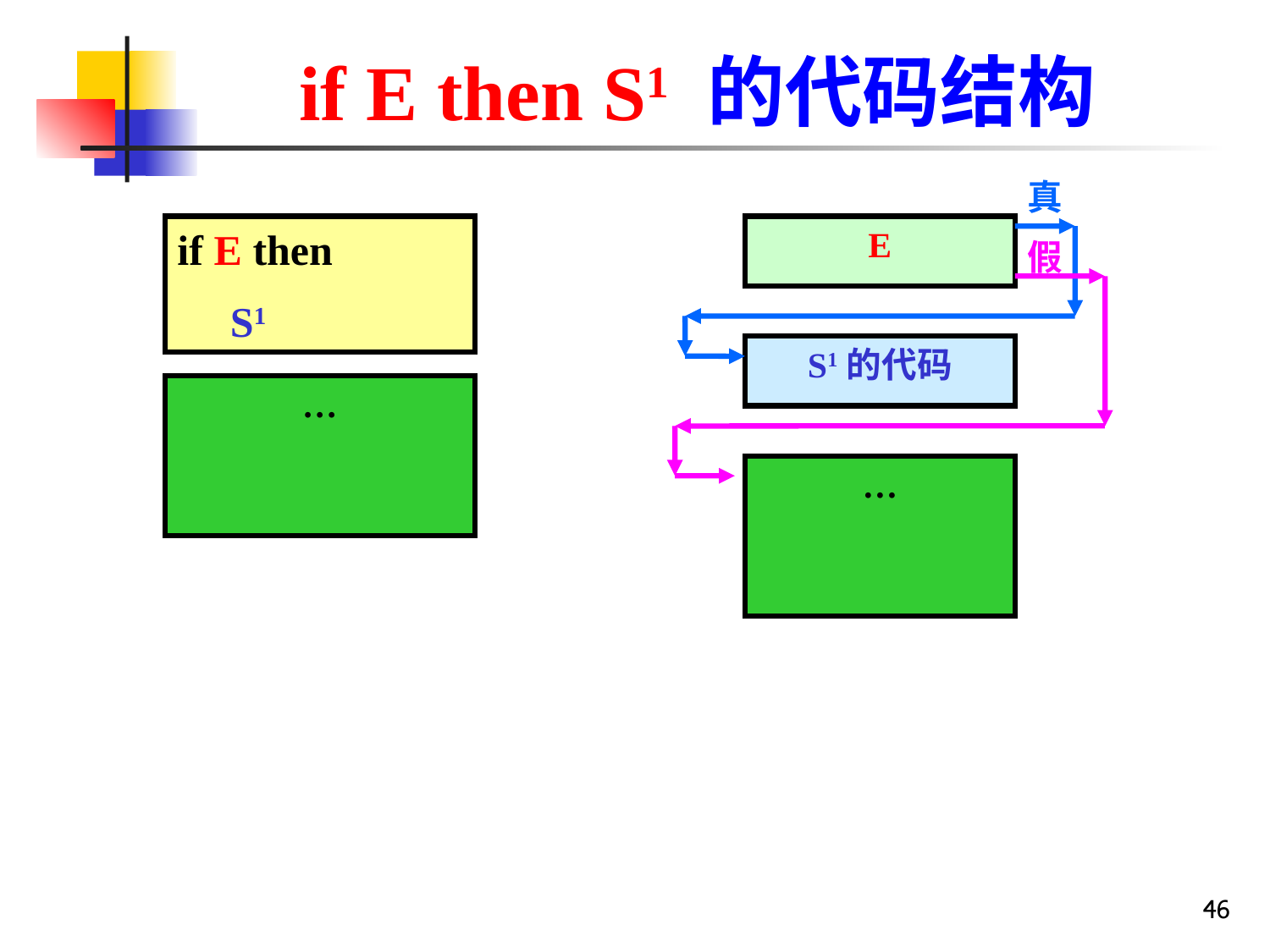

if E then S1 的代码结构
真
if E then
     S1
E

假

S1的代码

…

…

46